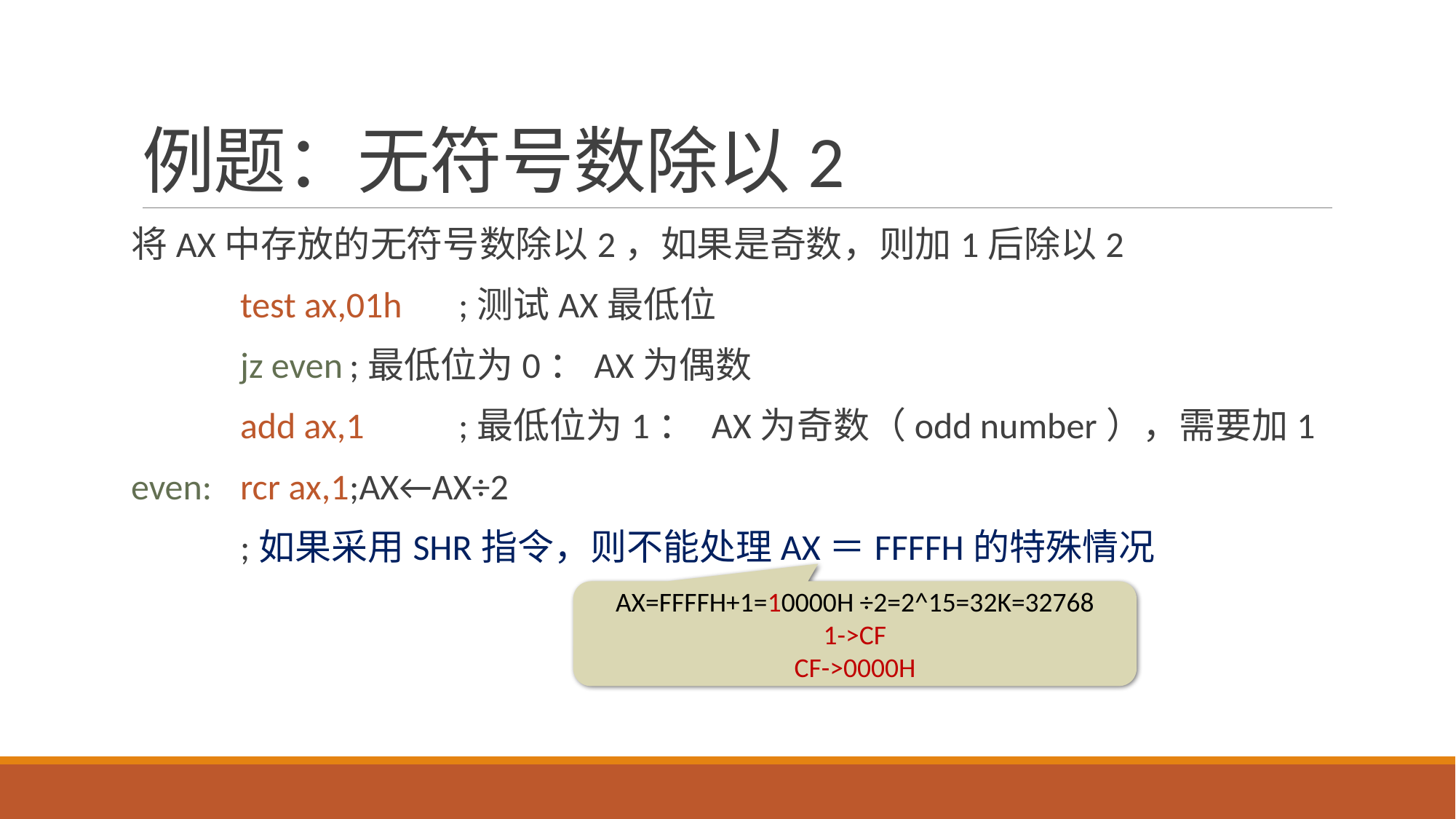

# 例题：无符号数除以2
将AX中存放的无符号数除以2，如果是奇数，则加1后除以2
	test ax,01h	;测试AX最低位
	jz even	;最低位为0：AX为偶数
	add ax,1 	;最低位为1： AX为奇数（odd number），需要加1
even:	rcr ax,1	;AX←AX÷2
	;如果采用SHR指令，则不能处理AX＝FFFFH的特殊情况
AX=FFFFH+1=10000H ÷2=2^15=32K=32768
1->CF
CF->0000H